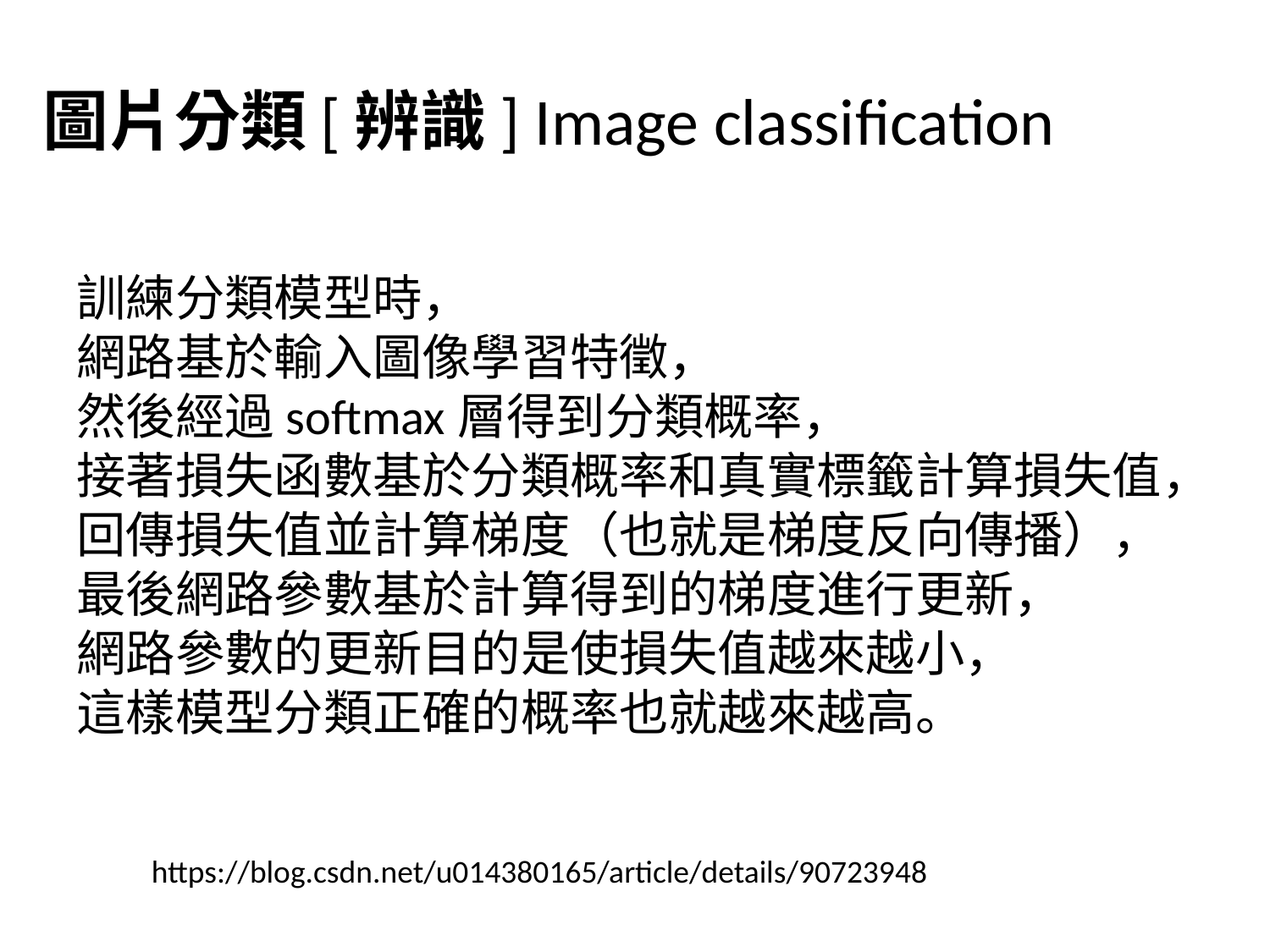

# 圖片分類[辨識] Image classification
訓練分類模型時，
網路基於輸入圖像學習特徵，
然後經過softmax層得到分類概率，
接著損失函數基於分類概率和真實標籤計算損失值，回傳損失值並計算梯度（也就是梯度反向傳播），
最後網路參數基於計算得到的梯度進行更新，
網路參數的更新目的是使損失值越來越小，
這樣模型分類正確的概率也就越來越高。
https://blog.csdn.net/u014380165/article/details/90723948